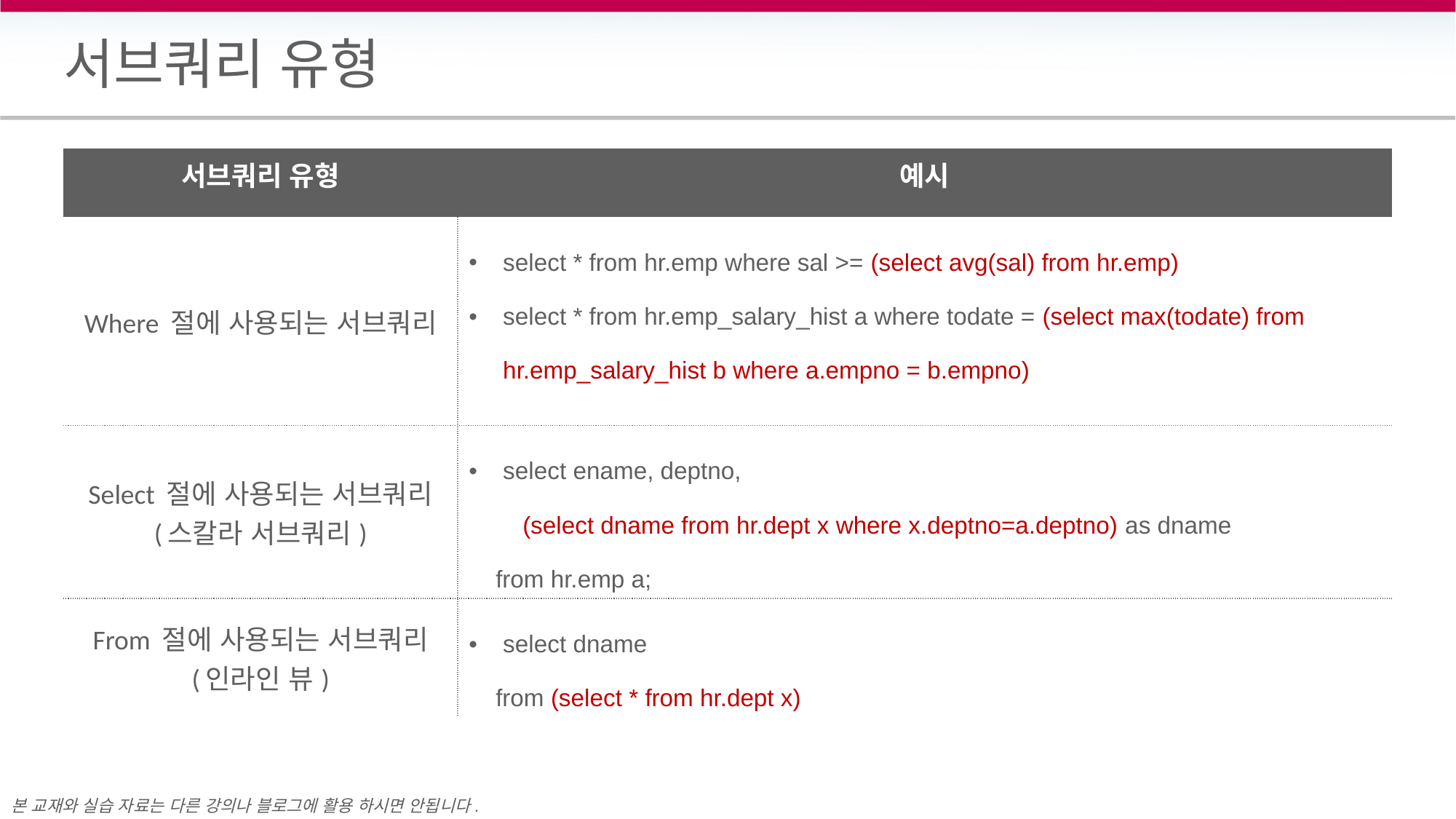

# 서브쿼리 유형
| 서브쿼리 유형 | 예시 |
| --- | --- |
| Where 절에 사용되는 서브쿼리 | select \* from hr.emp where sal >= (select avg(sal) from hr.emp) select \* from hr.emp\_salary\_hist a where todate = (select max(todate) from hr.emp\_salary\_hist b where a.empno = b.empno) |
| Select 절에 사용되는 서브쿼리 (스칼라 서브쿼리) | select ename, deptno, (select dname from hr.dept x where x.deptno=a.deptno) as dname from hr.emp a; |
| From 절에 사용되는 서브쿼리 (인라인 뷰) | select dname from (select \* from hr.dept x) |